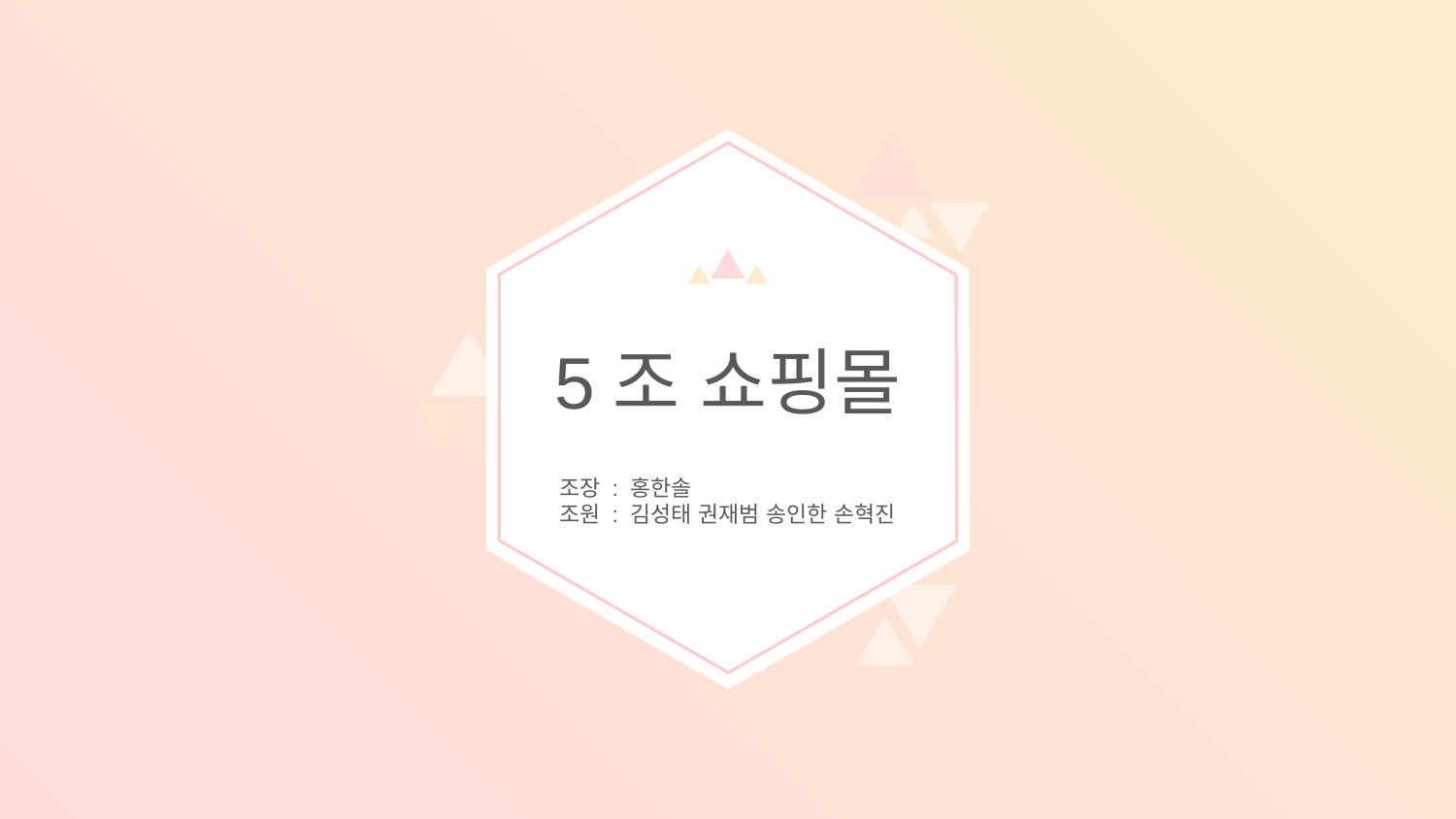

5조 쇼핑몰
조장 : 홍한솔
조원 : 김성태 권재범 송인한 손혁진